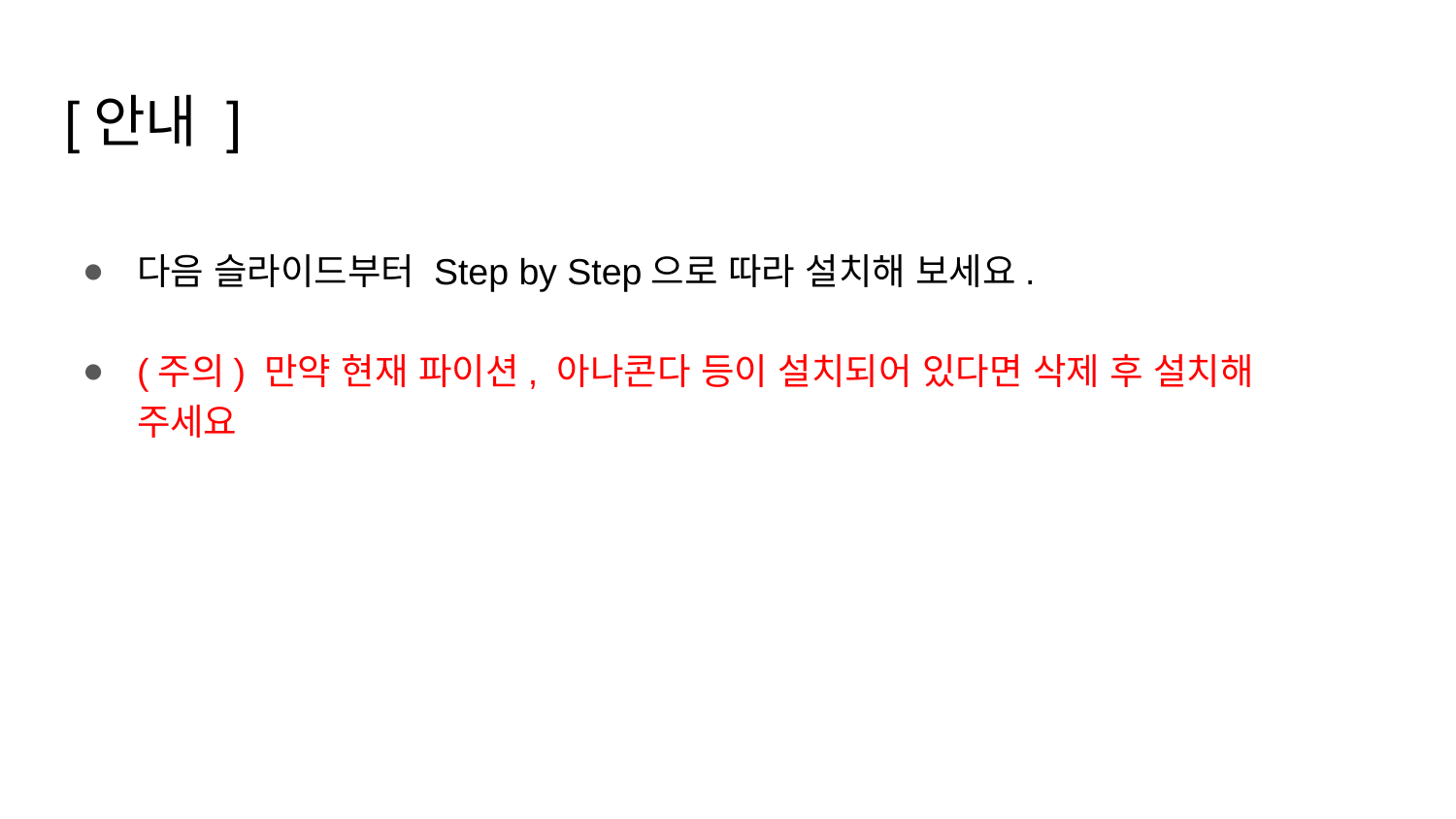

# [안내 ]

다음 슬라이드부터 Step by Step으로 따라 설치해 보세요.

(주의) 만약 현재 파이션, 아나콘다 등이 설치되어 있다면 삭제 후 설치해 주세요